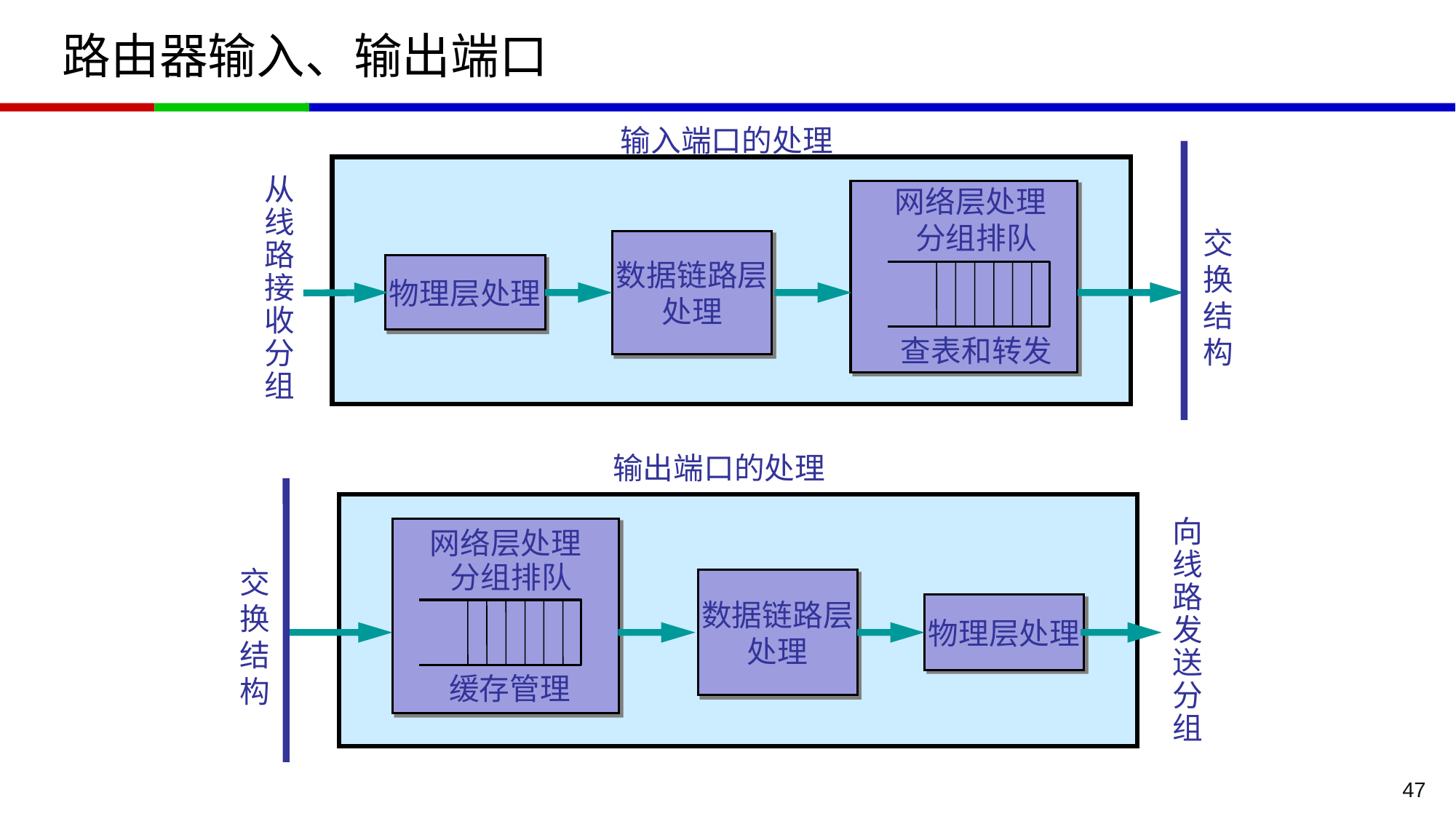

# 路由器输入、输出端口
  输入端口的处理

从
线
路
接
收
分
组
网络层处理
  分组排队

交
换
结
构
数据链路层
处理
物理层处理

查表和转发
  输出端口的处理

向
线
路
发
送
分
组

网络层处理
  分组排队
交
换
结
构
数据链路层
处理
物理层处理

缓存管理
47